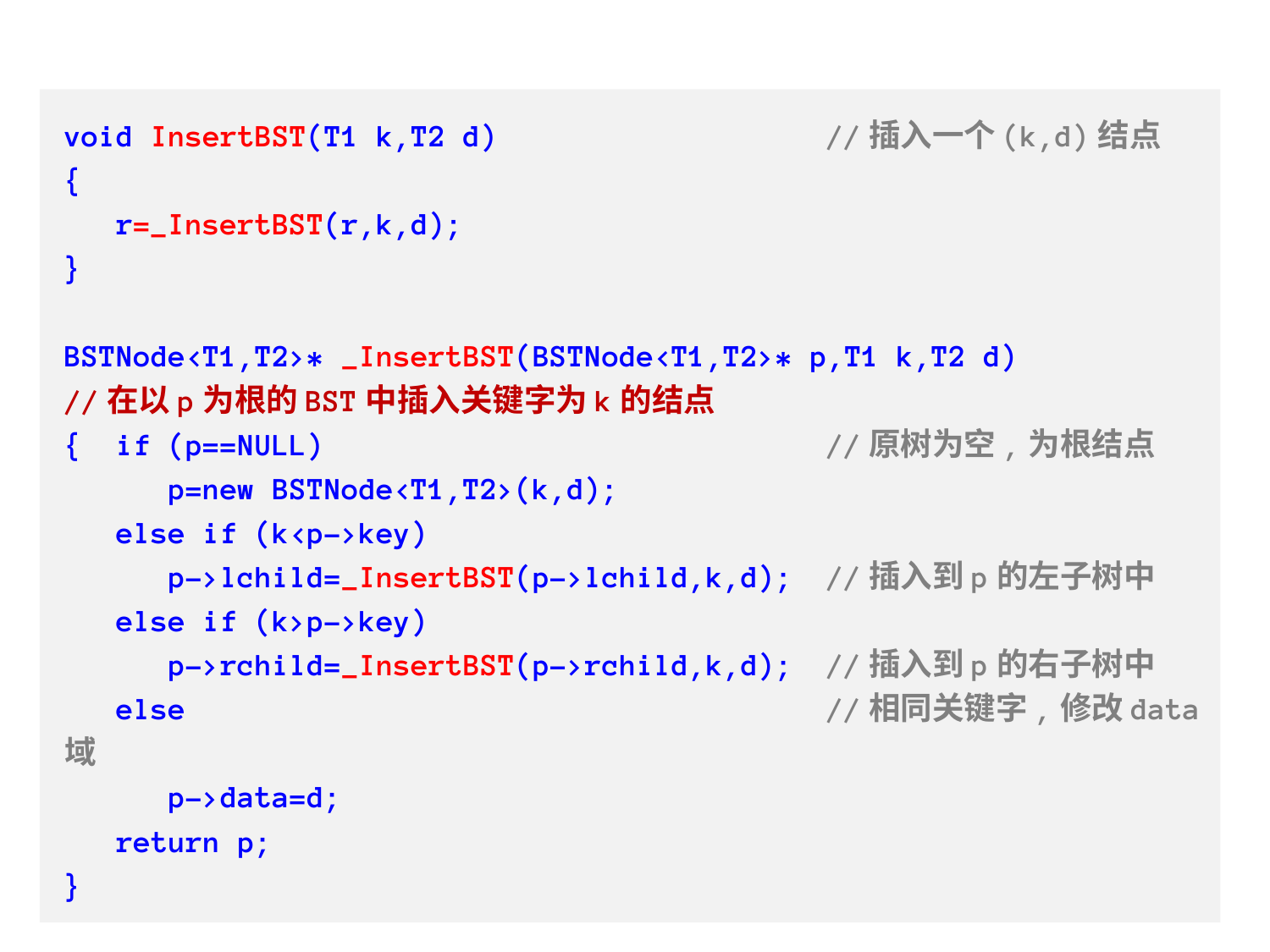

void InsertBST(T1 k,T2 d)			//插入一个(k,d)结点
{
   r=_InsertBST(r,k,d);
}

BSTNode<T1,T2>* _InsertBST(BSTNode<T1,T2>* p,T1 k,T2 d)
//在以p为根的BST中插入关键字为k的结点
{  if (p==NULL)				//原树为空,为根结点
      p=new BSTNode<T1,T2>(k,d);
   else if (k<p->key)
      p->lchild=_InsertBST(p->lchild,k,d); 	//插入到p的左子树中
   else if (k>p->key)
      p->rchild=_InsertBST(p->rchild,k,d);	//插入到p的右子树中
   else						//相同关键字,修改data域
      p->data=d;
   return p;
}
73